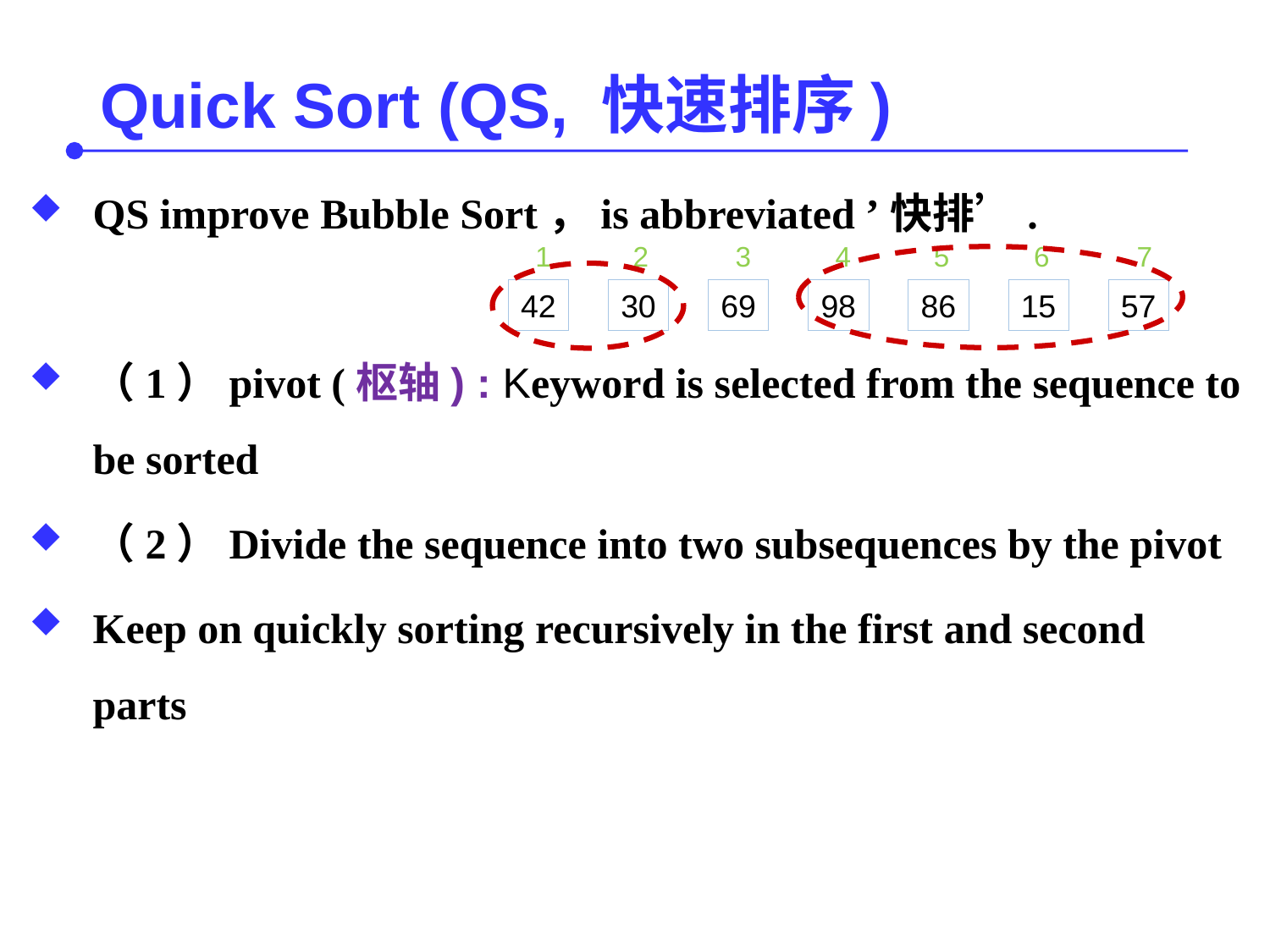

Quick Sort (QS, 快速排序)
QS improve Bubble Sort，is abbreviated ’快排’.

（1）pivot (枢轴) : Keyword is selected from the sequence to be sorted
（2）Divide the sequence into two subsequences by the pivot
Keep on quickly sorting recursively in the first and second parts
1
2
3
4
5
6
7

42
30
69
98
86
15
57
24